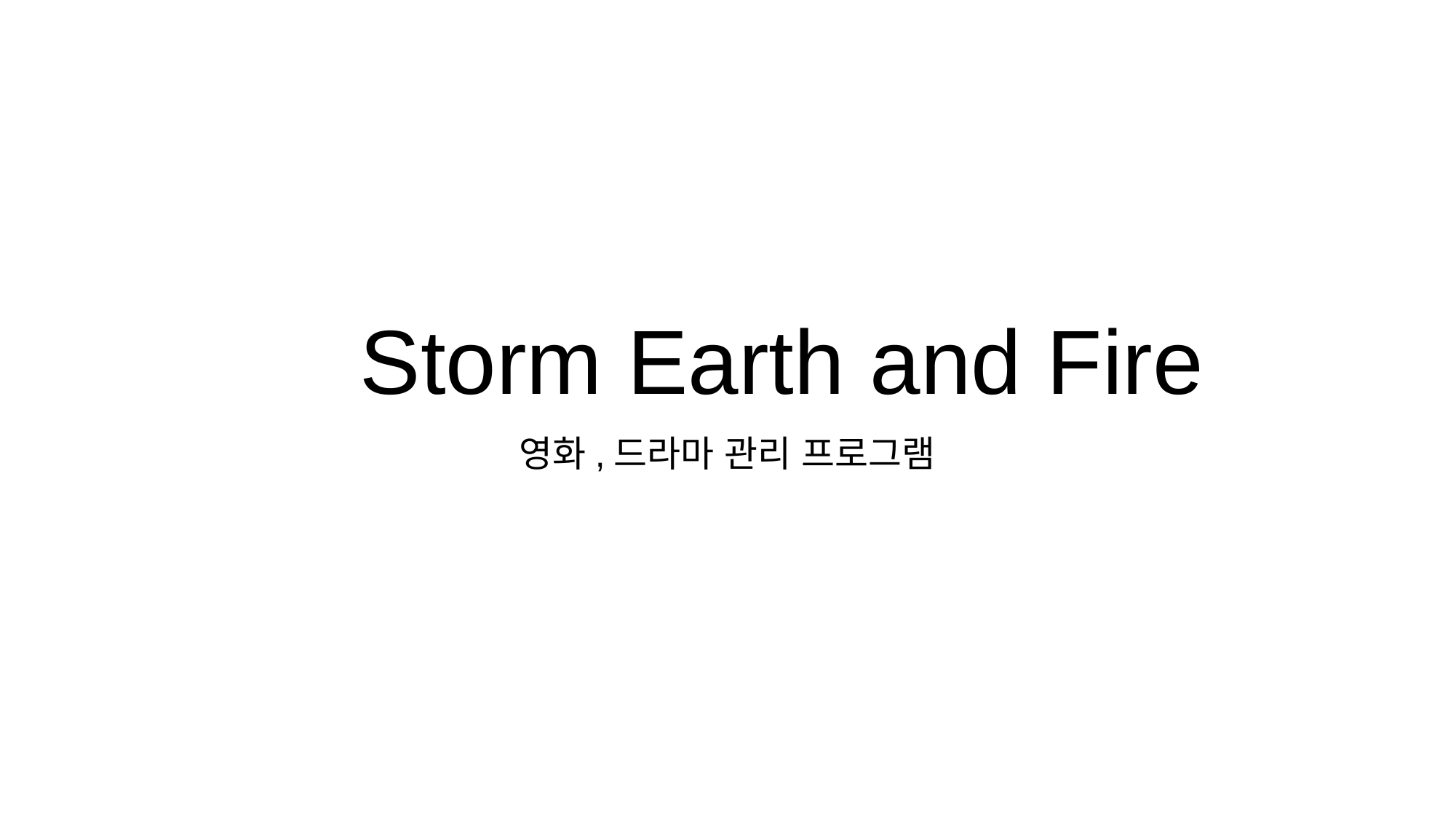

# Storm Earth and Fire
영화,드라마 관리 프로그램